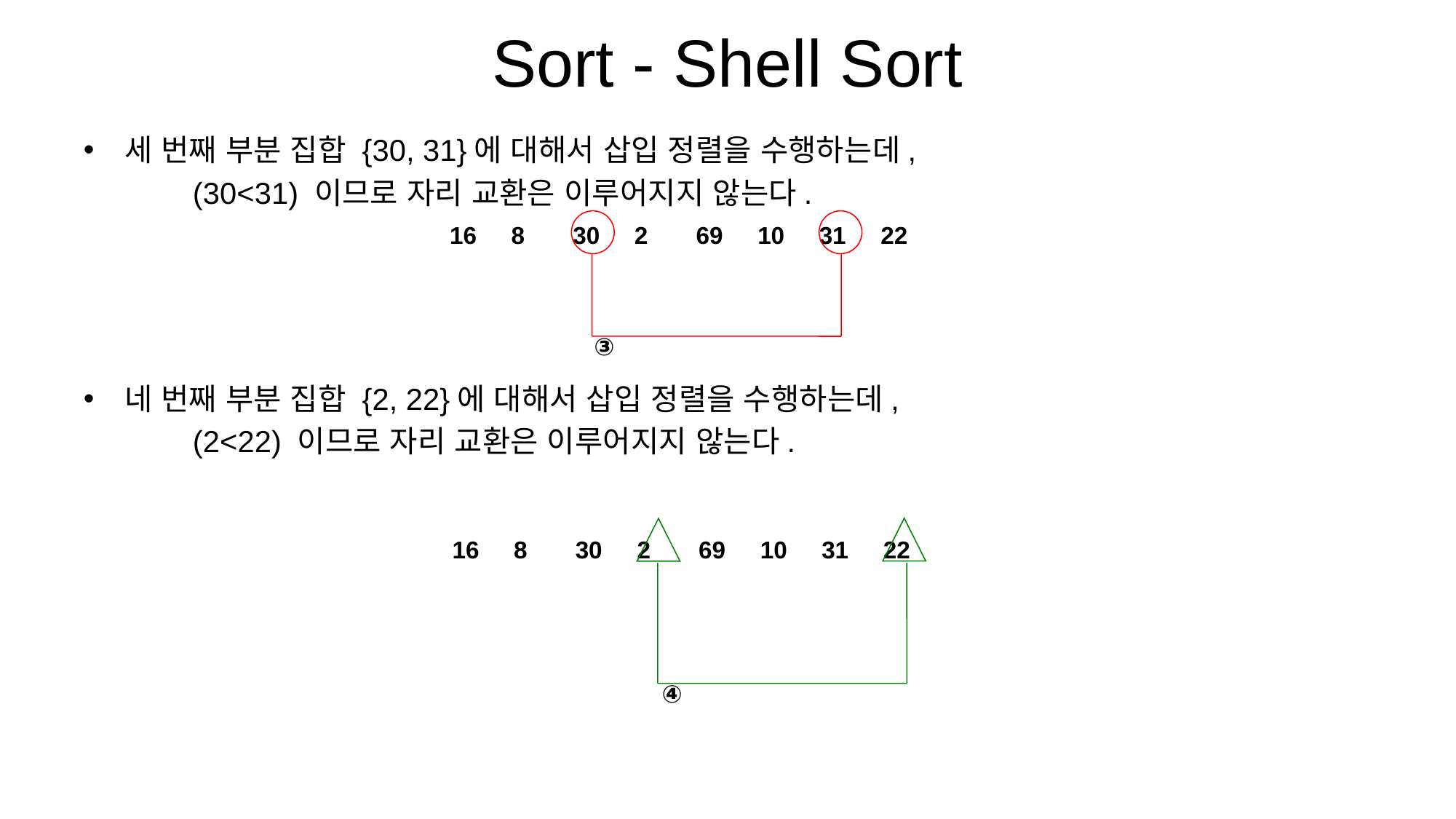

# Sort - Shell Sort
세 번째 부분 집합 {30, 31}에 대해서 삽입 정렬을 수행하는데,
	(30<31) 이므로 자리 교환은 이루어지지 않는다.

네 번째 부분 집합 {2, 22}에 대해서 삽입 정렬을 수행하는데,
	(2<22) 이므로 자리 교환은 이루어지지 않는다.

③
| 16 | 8 | 30 | 2 | 69 | 10 | 31 | 22 |
| --- | --- | --- | --- | --- | --- | --- | --- |

④
| 16 | 8 | 30 | 2 | 69 | 10 | 31 | 22 |
| --- | --- | --- | --- | --- | --- | --- | --- |